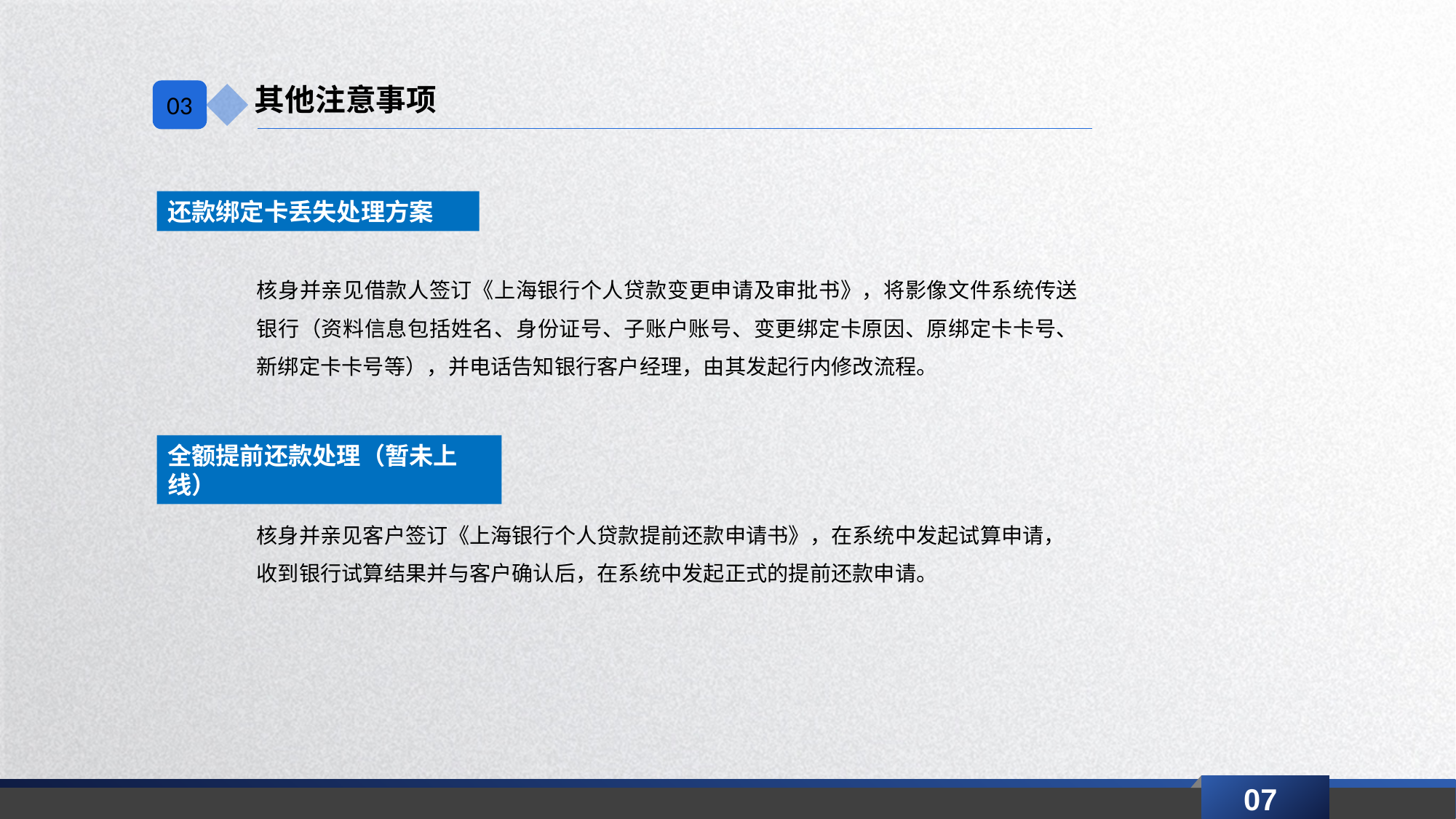

其他注意事项
03

还款绑定卡丢失处理方案

核身并亲见借款人签订《上海银行个人贷款变更申请及审批书》，将影像文件系统传送银行（资料信息包括姓名、身份证号、子账户账号、变更绑定卡原因、原绑定卡卡号、新绑定卡卡号等），并电话告知银行客户经理，由其发起行内修改流程。

全额提前还款处理（暂未上线）
核身并亲见客户签订《上海银行个人贷款提前还款申请书》，在系统中发起试算申请，收到银行试算结果并与客户确认后，在系统中发起正式的提前还款申请。
07

延时符